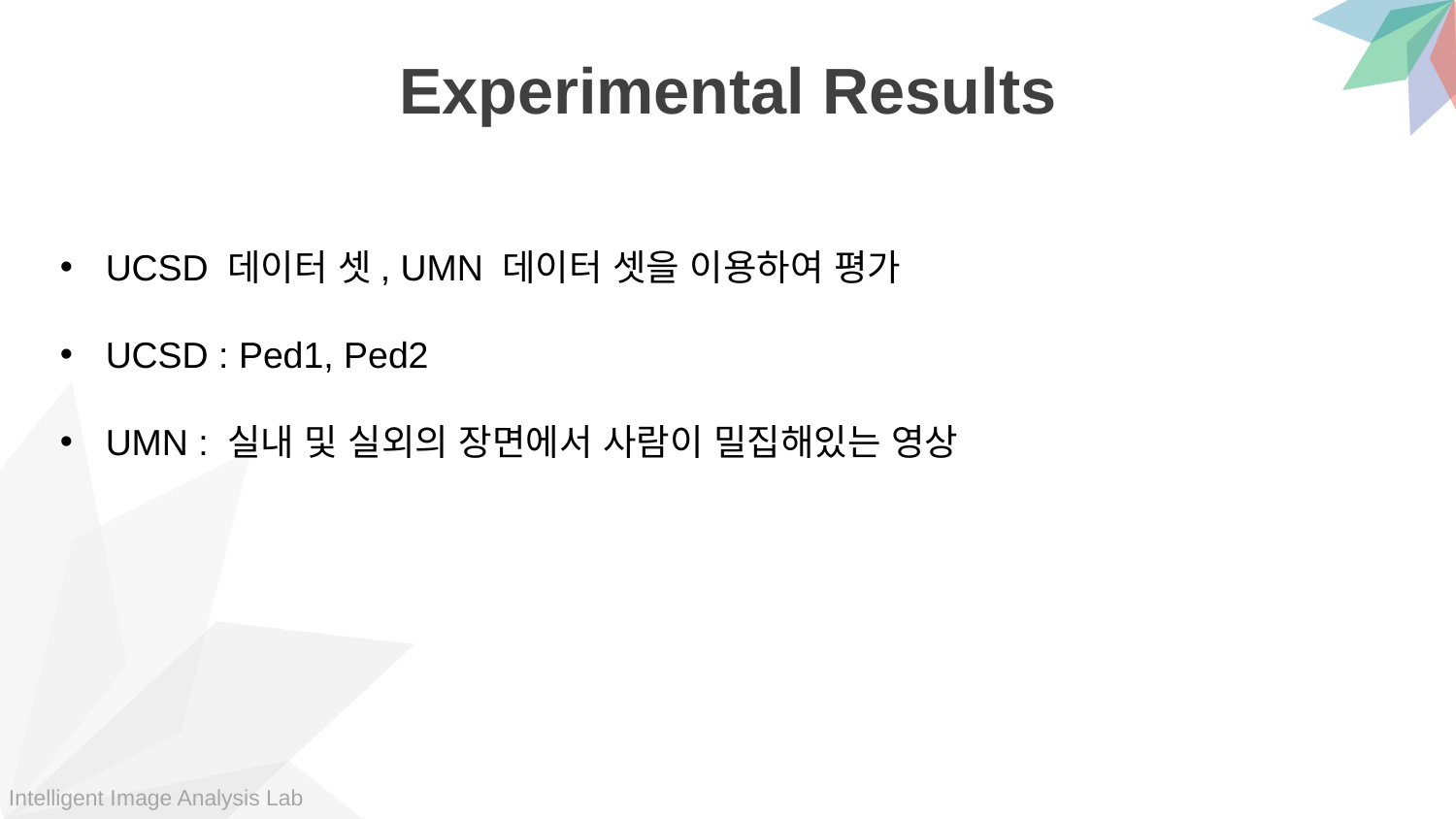

Experimental Results
UCSD 데이터 셋, UMN 데이터 셋을 이용하여 평가

UCSD : Ped1, Ped2

UMN : 실내 및 실외의 장면에서 사람이 밀집해있는 영상